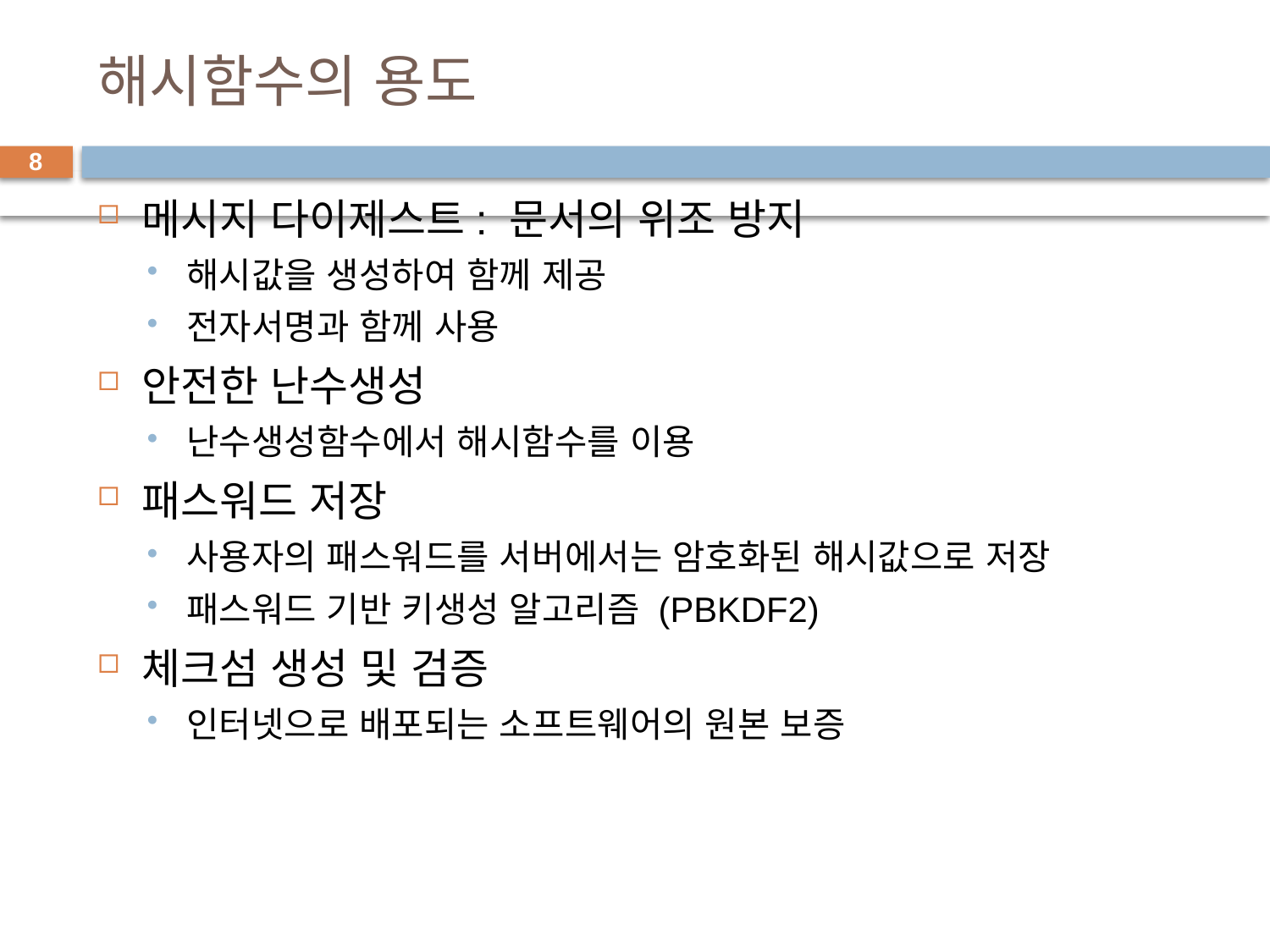

# 해시함수의 용도
8
메시지 다이제스트: 문서의 위조 방지
해시값을 생성하여 함께 제공
전자서명과 함께 사용
안전한 난수생성
난수생성함수에서 해시함수를 이용
패스워드 저장
사용자의 패스워드를 서버에서는 암호화된 해시값으로 저장
패스워드 기반 키생성 알고리즘 (PBKDF2)
체크섬 생성 및 검증
인터넷으로 배포되는 소프트웨어의 원본 보증